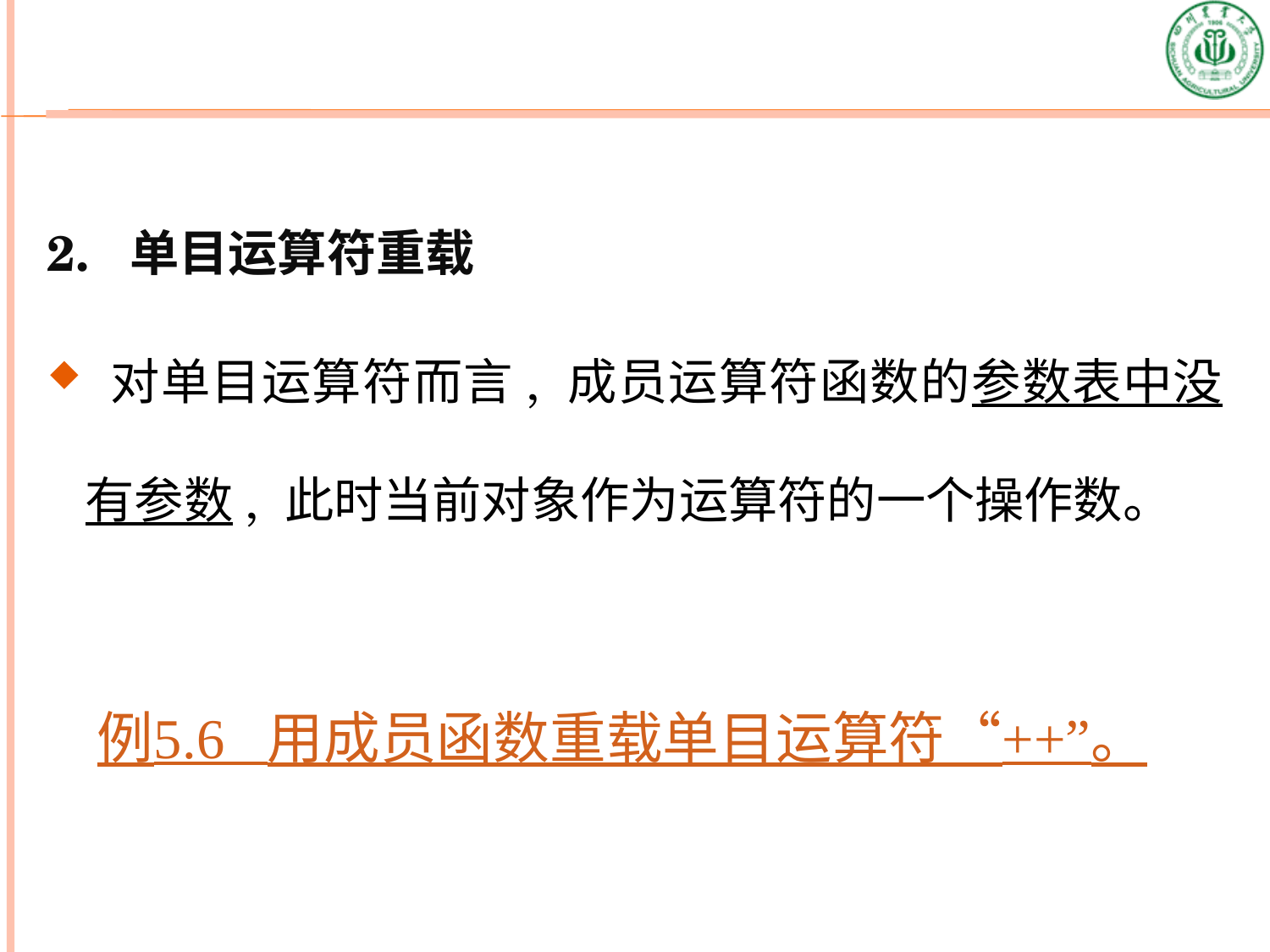

2.  单目运算符重载
 对单目运算符而言, 成员运算符函数的参数表中没有参数, 此时当前对象作为运算符的一个操作数。

例5.6   用成员函数重载单目运算符“++”。